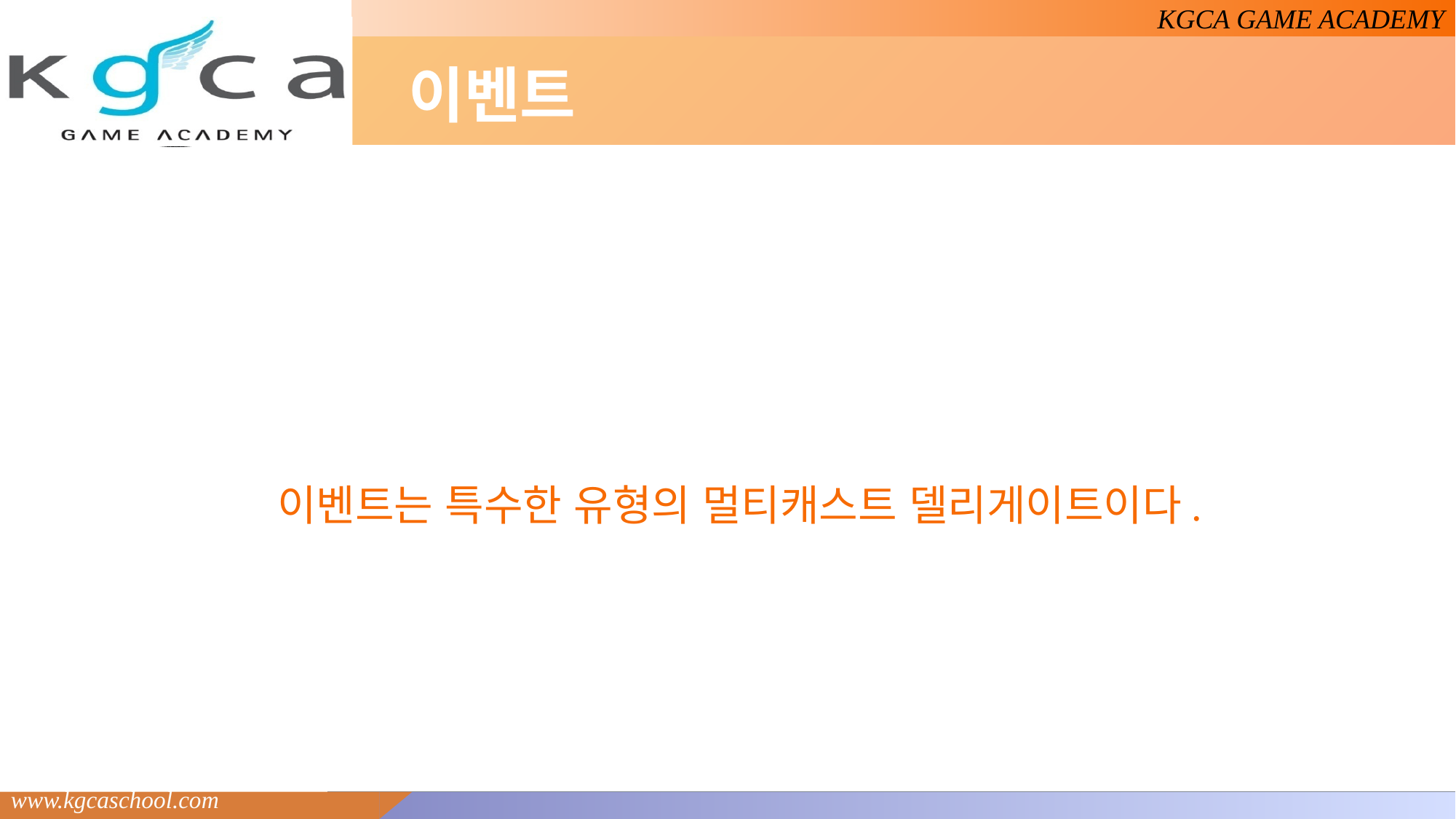

# 이벤트
이벤트는 특수한 유형의 멀티캐스트 델리게이트이다.